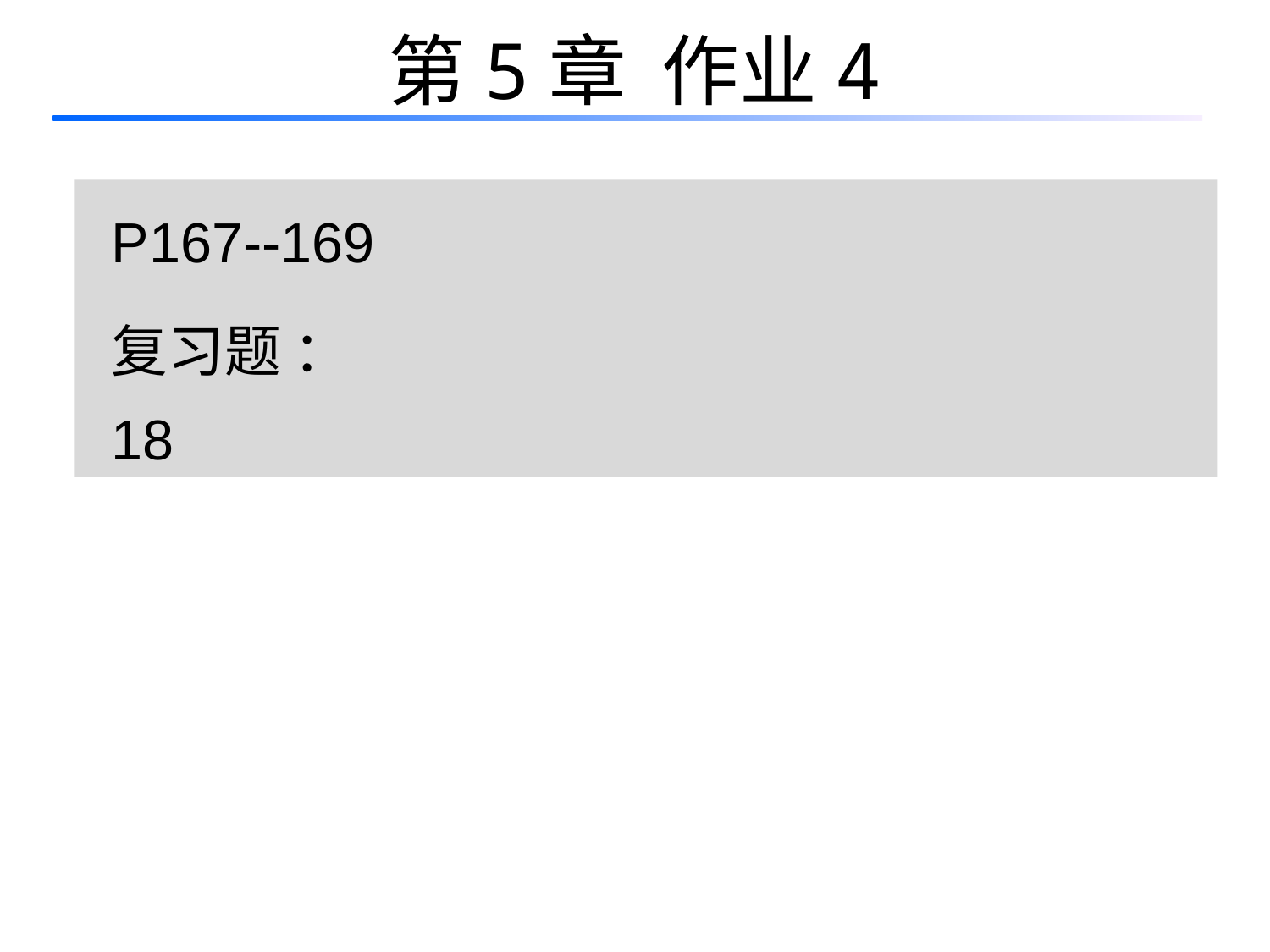

# 第5章  作业4

P167--169
复习题 ：
18